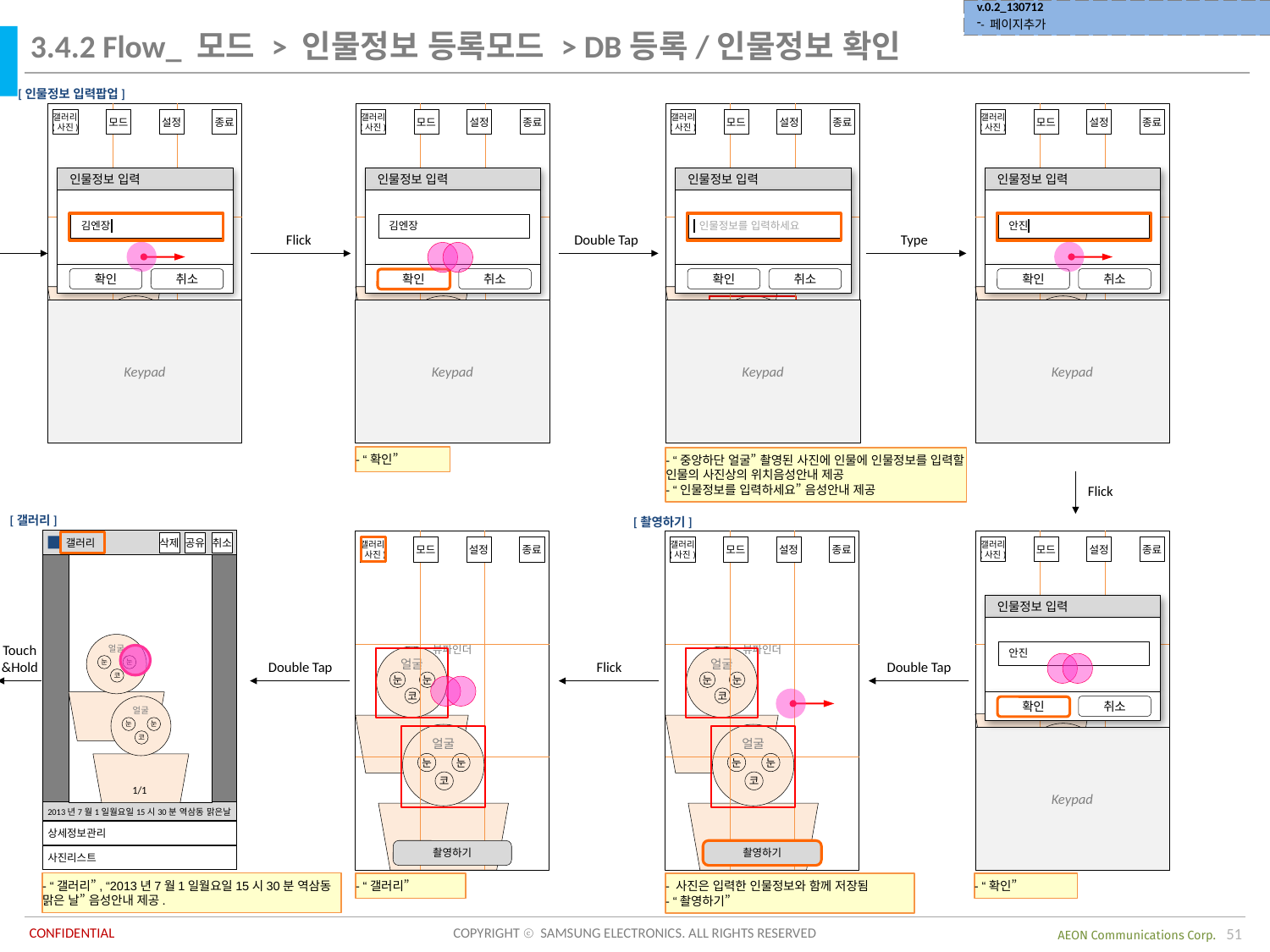

| v.0.2\_130712 - 페이지추가 |
| --- |
3.4.2 Flow_ 모드 > 인물정보 등록모드 > DB등록/인물정보 확인
[인물정보 입력팝업]
뷰파인더

갤러리
(사진)
모드
설정
종료
촬영하기
얼굴
눈
눈
코

얼굴
눈
눈
코

뷰파인더

갤러리
(사진)
모드
설정
종료
촬영하기
얼굴
눈
눈
코

얼굴
눈
눈
코

뷰파인더

갤러리
(사진)
모드
설정
종료
촬영하기
얼굴
눈
눈
코

얼굴
눈
눈
코

뷰파인더

갤러리
(사진)
모드
설정
종료
촬영하기
얼굴
눈
눈
코

얼굴
눈
눈
코

인물정보 입력

 김엔장

확인
취소
인물정보 입력

 김엔장

확인
취소
인물정보 입력

 인물정보를 입력하세요

확인
취소
인물정보 입력

 안진

확인
취소

Flick
Double Tap
Type

Keypad
Keypad
Keypad
Keypad
- “확인”
- “중앙하단 얼굴” 촬영된 사진에 인물에 인물정보를 입력할 인물의 사진상의 위치음성안내 제공
- “인물정보를 입력하세요” 음성안내 제공
Flick
[갤러리]
[촬영하기]

         갤러리

뷰파인더

갤러리
(사진)
모드
설정
종료
촬영하기
얼굴
눈
눈
코

얼굴
눈
눈
코

뷰파인더

갤러리
(사진)
모드
설정
종료
촬영하기
뷰파인더

갤러리
(사진)
모드
설정
종료
촬영하기

삭제
공유
취소

얼굴
눈
눈
코

얼굴
눈
눈
코

_이미지_
인물정보 입력

 안진

확인
취소
Touch
&Hold

얼굴
눈
눈
코

얼굴
눈
눈
코

Double Tap
Flick
Double Tap

얼굴
눈
눈
코

얼굴
눈
눈
코

Keypad
1/1
2013년7월1일월요일15시30분 역삼동 맑은날
상세정보관리

사진리스트
- “갤러리”, “2013년7월1일월요일15시30분 역삼동 맑은 날” 음성안내 제공.
- “갤러리”
- 사진은 입력한 인물정보와 함께 저장됨
- “촬영하기”
- “확인”
51